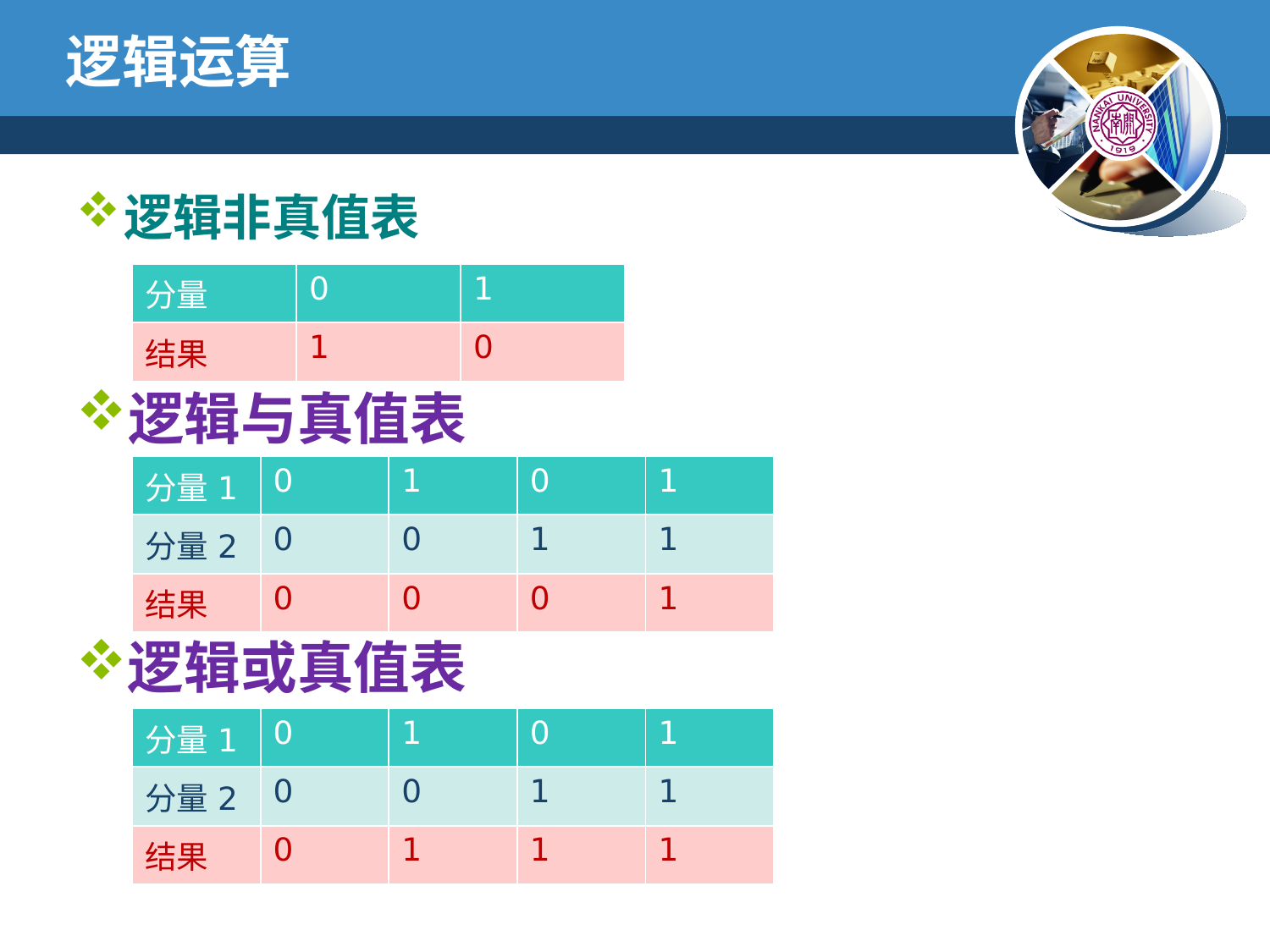

# 逻辑运算
逻辑非真值表
| 分量 | 0 | 1 |
| --- | --- | --- |
| 结果 | 1 | 0 |
逻辑与真值表
| 分量1 | 0 | 1 | 0 | 1 |
| --- | --- | --- | --- | --- |
| 分量2 | 0 | 0 | 1 | 1 |
| 结果 | 0 | 0 | 0 | 1 |
逻辑或真值表
| 分量1 | 0 | 1 | 0 | 1 |
| --- | --- | --- | --- | --- |
| 分量2 | 0 | 0 | 1 | 1 |
| 结果 | 0 | 1 | 1 | 1 |